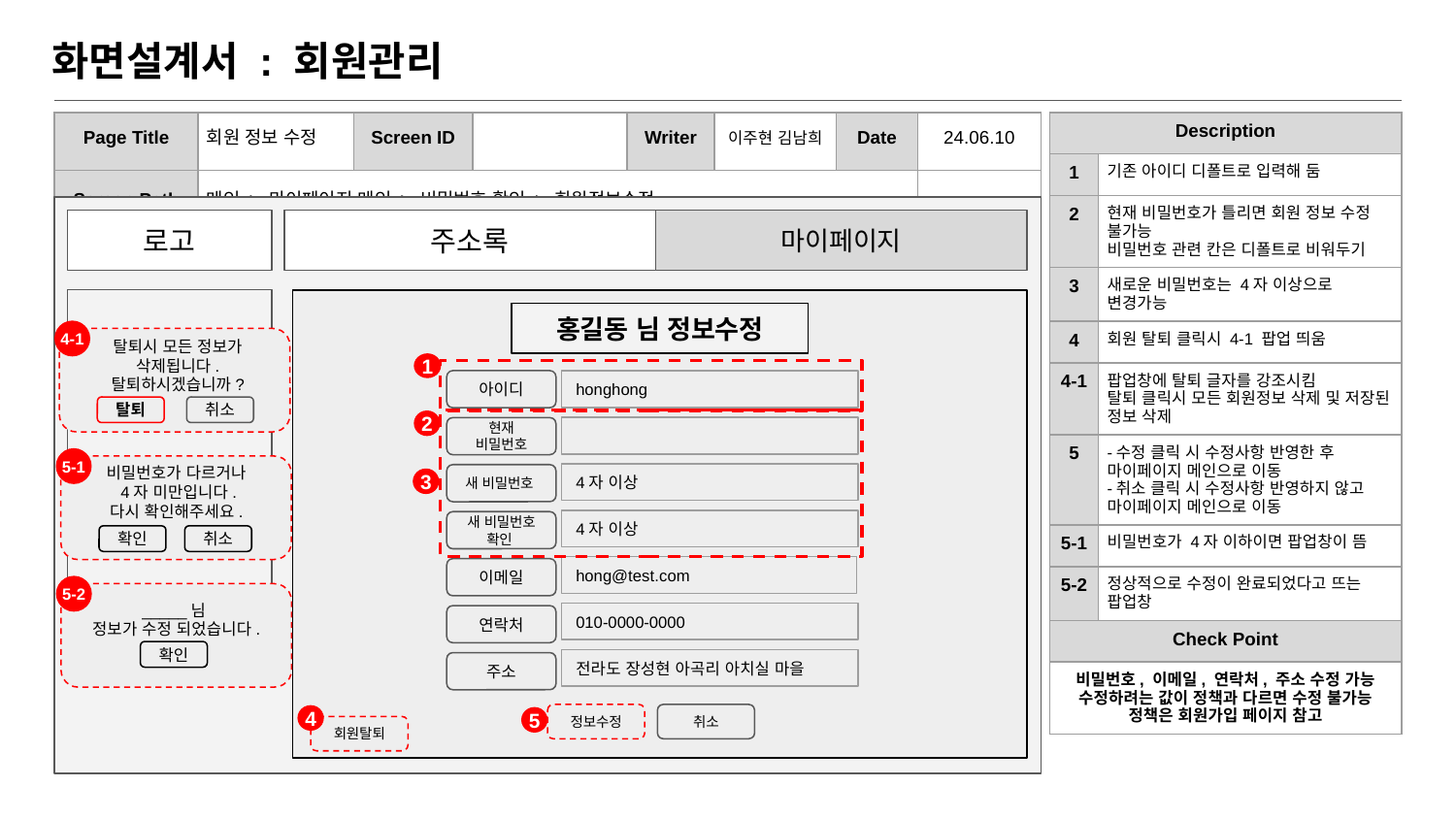

# 화면설계서 : 회원관리
| Page Title | 회원 정보 수정 | Screen ID |  | Writer | 이주현 김남희 | Date | 24.06.10 |
| --- | --- | --- | --- | --- | --- | --- | --- |
| Screen Path | 메인 > 마이페이지 메인 > 비밀번호 확인 > 회원정보수정 |  |  |  |  |  |  |
| Description |  |
| --- | --- |
| 1 | 기존 아이디 디폴트로 입력해 둠 |
| 2 | 현재 비밀번호가 틀리면 회원 정보 수정 불가능 비밀번호 관련 칸은 디폴트로 비워두기 |
| 3 | 새로운 비밀번호는 4자 이상으로 변경가능 |
| 4 | 회원 탈퇴 클릭시 4-1 팝업 띄움 |
| 4-1 | 팝업창에 탈퇴 글자를 강조시킴 탈퇴 클릭시 모든 회원정보 삭제 및 저장된 정보 삭제 |
| 5 | -수정 클릭 시 수정사항 반영한 후 마이페이지 메인으로 이동 -취소 클릭 시 수정사항 반영하지 않고 마이페이지 메인으로 이동 |
| 5-1 | 비밀번호가 4자 이하이면 팝업창이 뜸 |
| 5-2 | 정상적으로 수정이 완료되었다고 뜨는 팝업창 |
| Check Point |  |
| 비밀번호, 이메일, 연락처, 주소 수정 가능 수정하려는 값이 정책과 다르면 수정 불가능 정책은 회원가입 페이지 참고 |  |

로고
주소록
마이페이지

홍길동 님 정보수정
4-1
탈퇴시 모든 정보가 삭제됩니다.
탈퇴하시겠습니까?

탈퇴
취소
1

아이디
honghong

2

현재 비밀번호
5-1
비밀번호가 다르거나
 4자 미만입니다.
다시 확인해주세요.

확인
취소
4자 이상
새 비밀번호
3
4자 이상
새 비밀번호 확인
hong@test.com
이메일
5-2

_____님
정보가 수정 되었습니다.
확인
010-0000-0000
연락처
전라도 장성현 아곡리 아치실 마을
주소
정보수정
취소
4
5
회원탈퇴